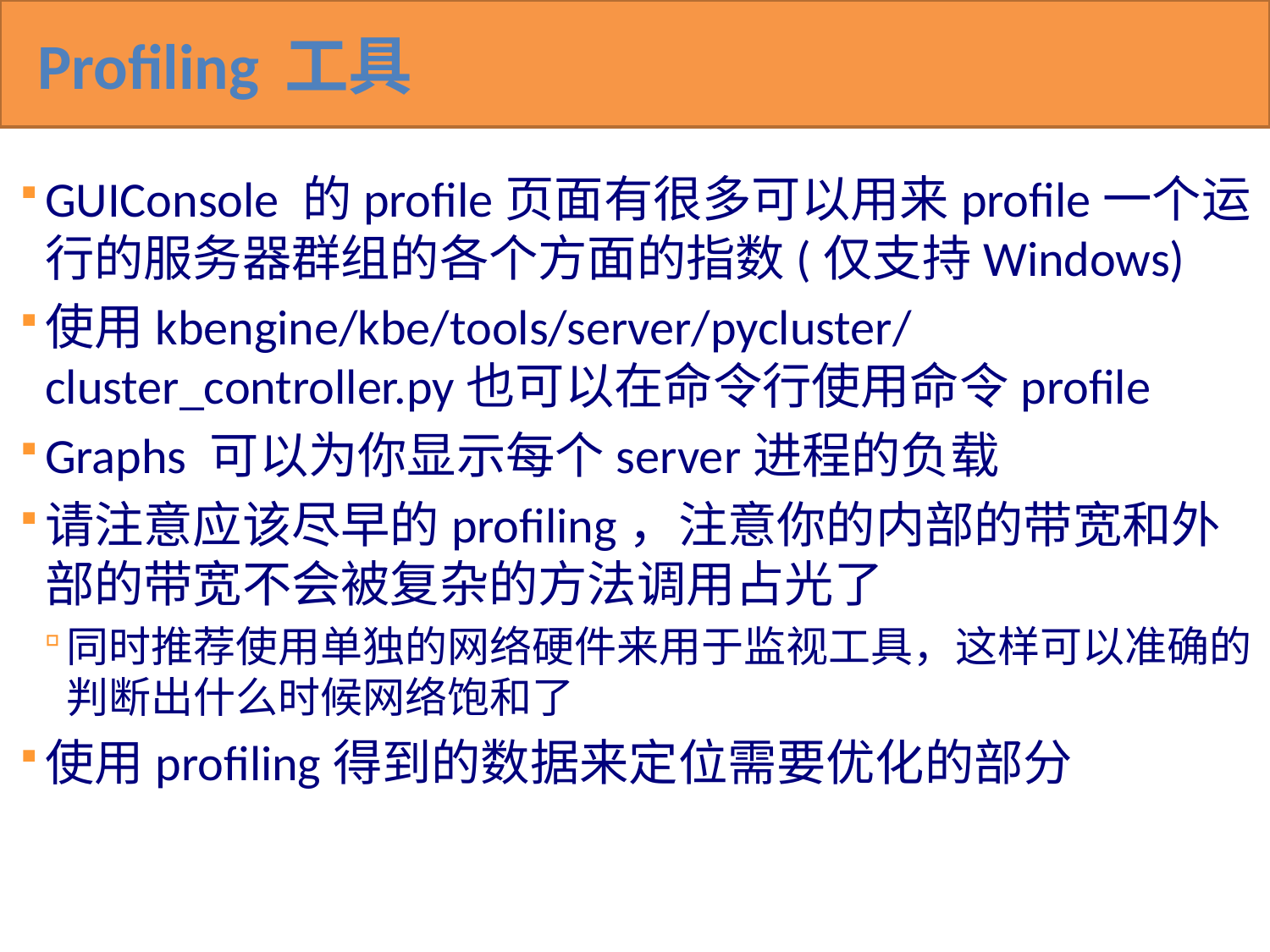

# Profiling 工具
GUIConsole 的profile页面有很多可以用来profile一个运行的服务器群组的各个方面的指数(仅支持Windows)
使用kbengine/kbe/tools/server/pycluster/cluster_controller.py也可以在命令行使用命令profile
Graphs 可以为你显示每个server进程的负载
请注意应该尽早的profiling，注意你的内部的带宽和外部的带宽不会被复杂的方法调用占光了
同时推荐使用单独的网络硬件来用于监视工具，这样可以准确的判断出什么时候网络饱和了
使用profiling得到的数据来定位需要优化的部分